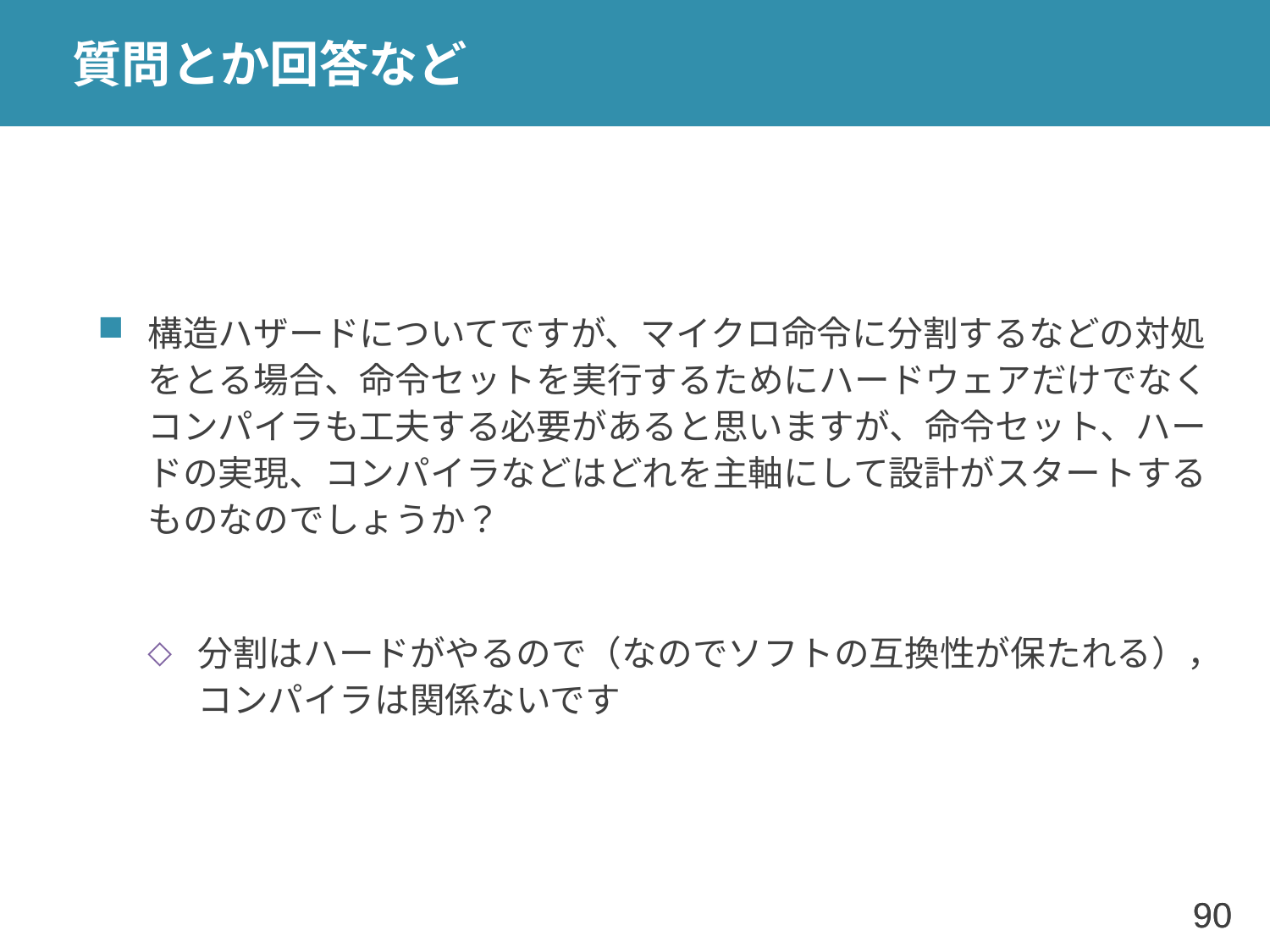

# 質問とか回答など
構造ハザードについてですが、マイクロ命令に分割するなどの対処をとる場合、命令セットを実行するためにハードウェアだけでなくコンパイラも工夫する必要があると思いますが、命令セット、ハードの実現、コンパイラなどはどれを主軸にして設計がスタートするものなのでしょうか？

分割はハードがやるので（なのでソフトの互換性が保たれる），コンパイラは関係ないです